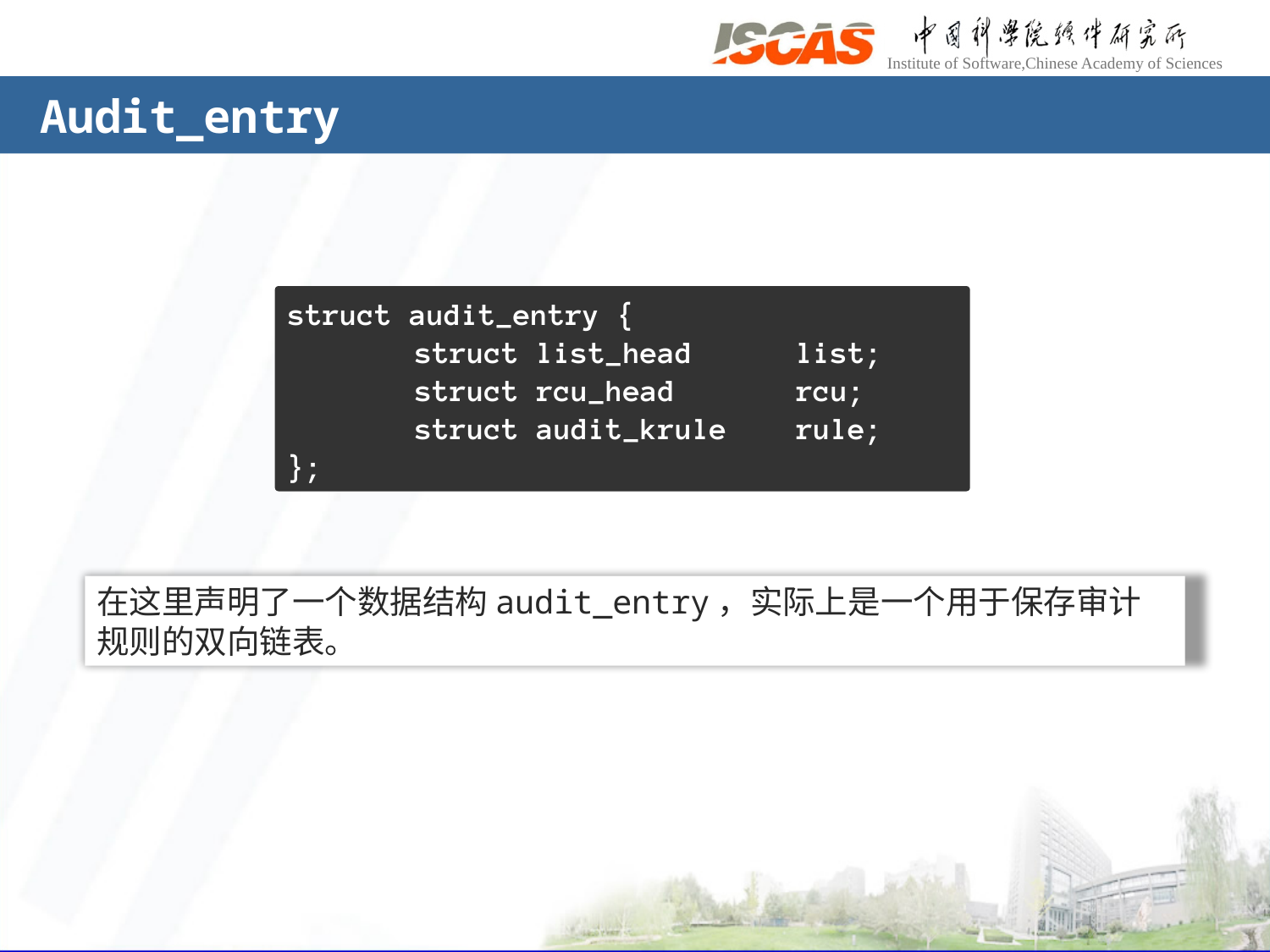

# Audit_entry
struct audit_entry {
	struct list_head	list;
	struct rcu_head	rcu;
	struct audit_krule	rule;
};
在这里声明了一个数据结构audit_entry，实际上是一个用于保存审计规则的双向链表。